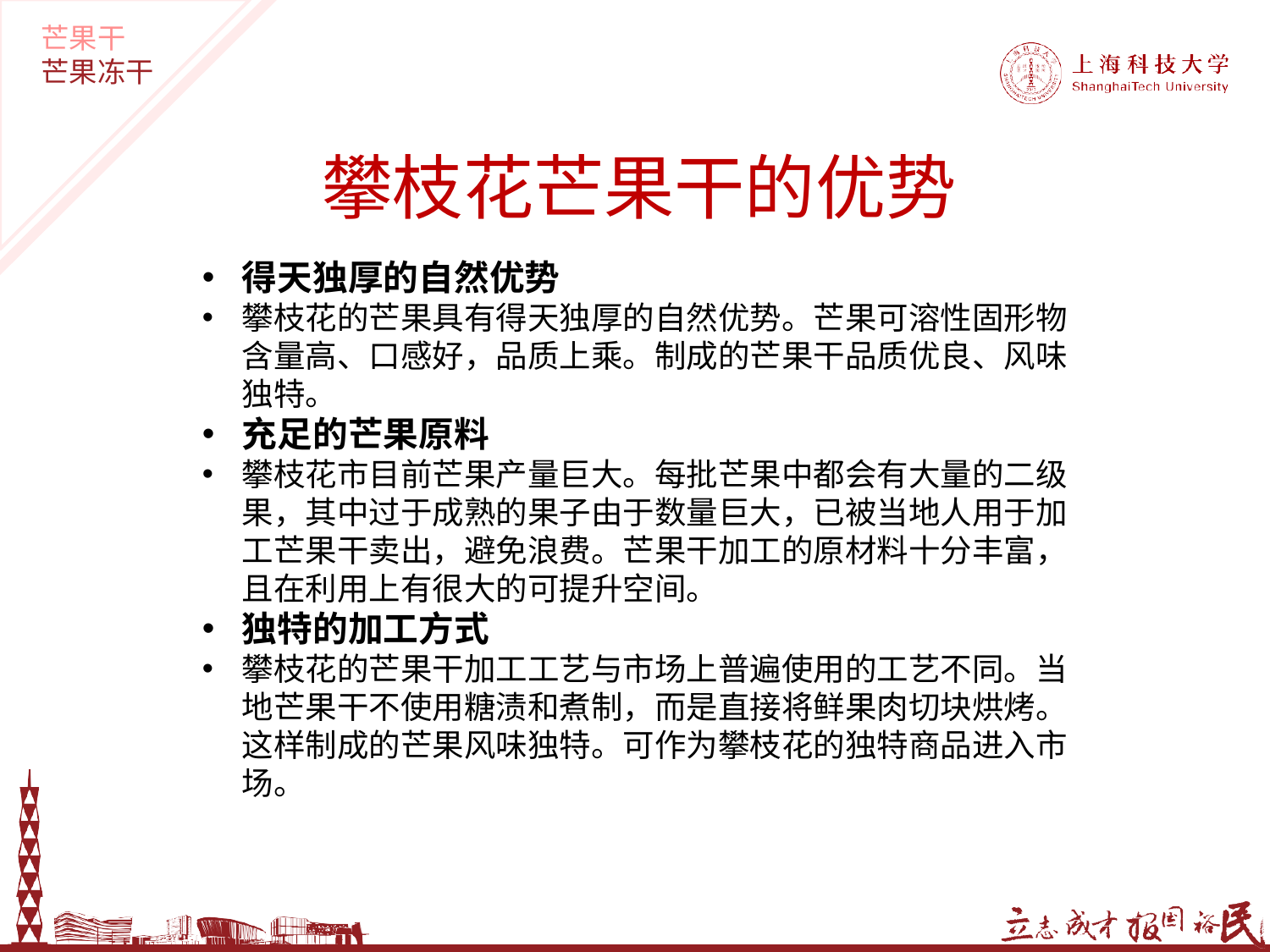

芒果干
芒果冻干
攀枝花芒果干的优势
得天独厚的自然优势
攀枝花的芒果具有得天独厚的自然优势。芒果可溶性固形物含量高、口感好，品质上乘。制成的芒果干品质优良、风味独特。
充足的芒果原料
攀枝花市目前芒果产量巨大。每批芒果中都会有大量的二级果，其中过于成熟的果子由于数量巨大，已被当地人用于加工芒果干卖出，避免浪费。芒果干加工的原材料十分丰富，且在利用上有很大的可提升空间。
独特的加工方式
攀枝花的芒果干加工工艺与市场上普遍使用的工艺不同。当地芒果干不使用糖渍和煮制，而是直接将鲜果肉切块烘烤。这样制成的芒果风味独特。可作为攀枝花的独特商品进入市场。